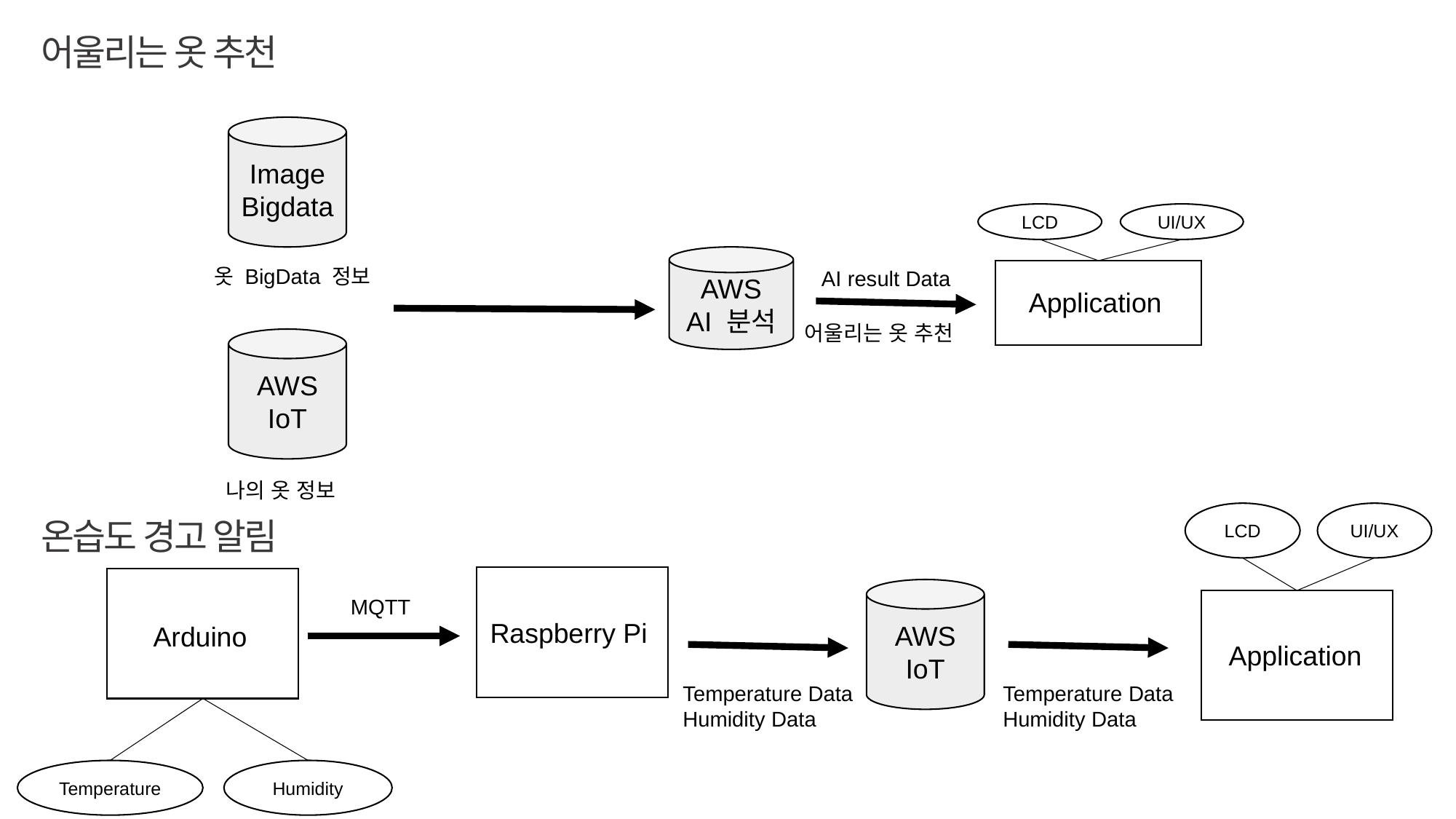

어울리는 옷 추천
Image
Bigdata
LCD
UI/UX

Application
AWS
AI 분석
옷 BigData 정보
AI result Data
어울리는 옷 추천
AWS
IoT
나의 옷 정보
LCD
UI/UX

Application
온습도 경고 알림

Raspberry Pi

Arduino
AWS
IoT
MQTT
Temperature Data
Humidity Data
Temperature Data
Humidity Data
Temperature
Humidity